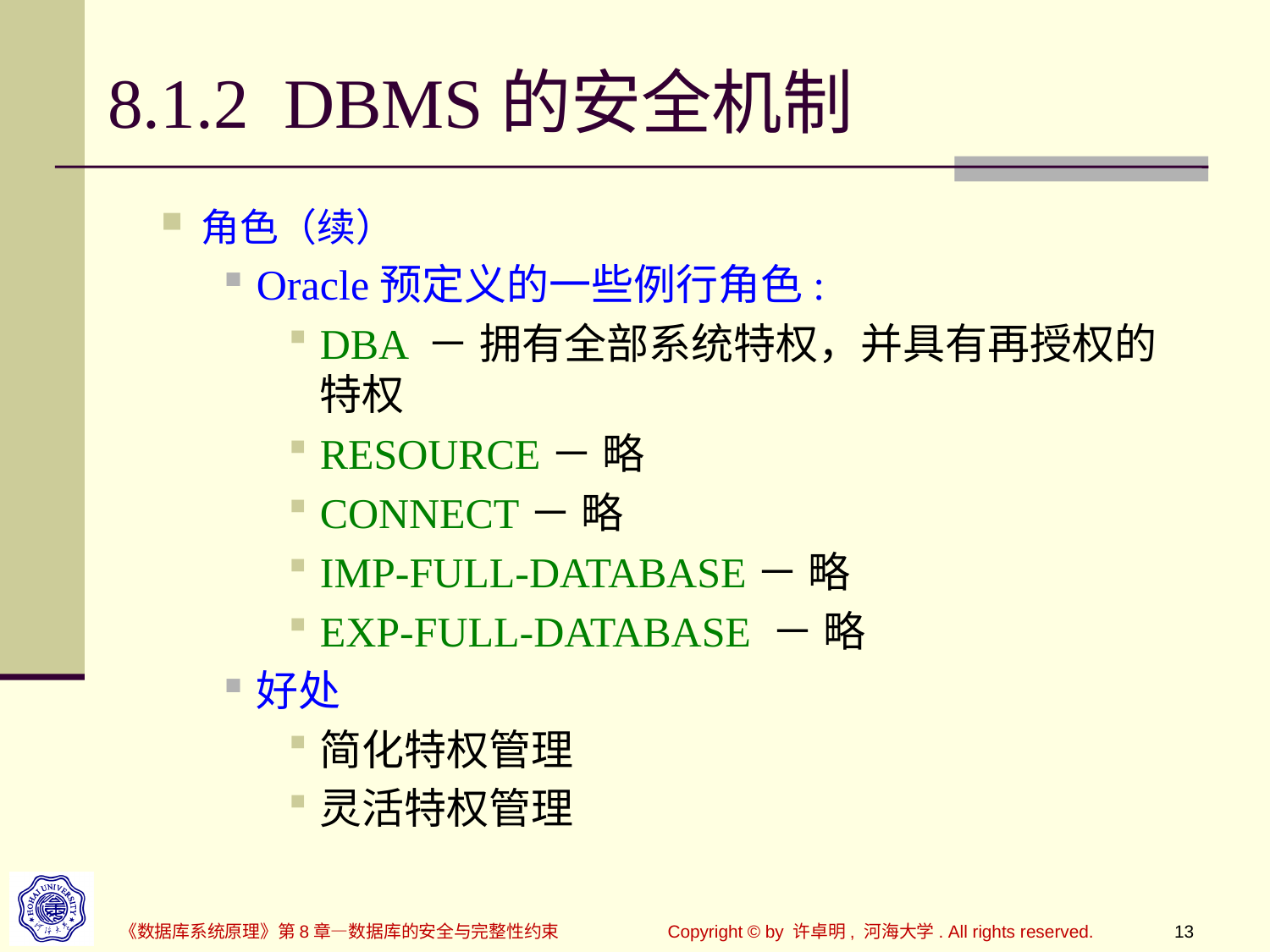

# 8.1.2  DBMS的安全机制
角色（续）
Oracle预定义的一些例行角色:
DBA － 拥有全部系统特权，并具有再授权的特权
RESOURCE－ 略
CONNECT－ 略
IMP-FULL-DATABASE－ 略
EXP-FULL-DATABASE － 略
好处
简化特权管理
灵活特权管理
《数据库系统原理》第8章—数据库的安全与完整性约束
Copyright © by 许卓明, 河海大学. All rights reserved.
13